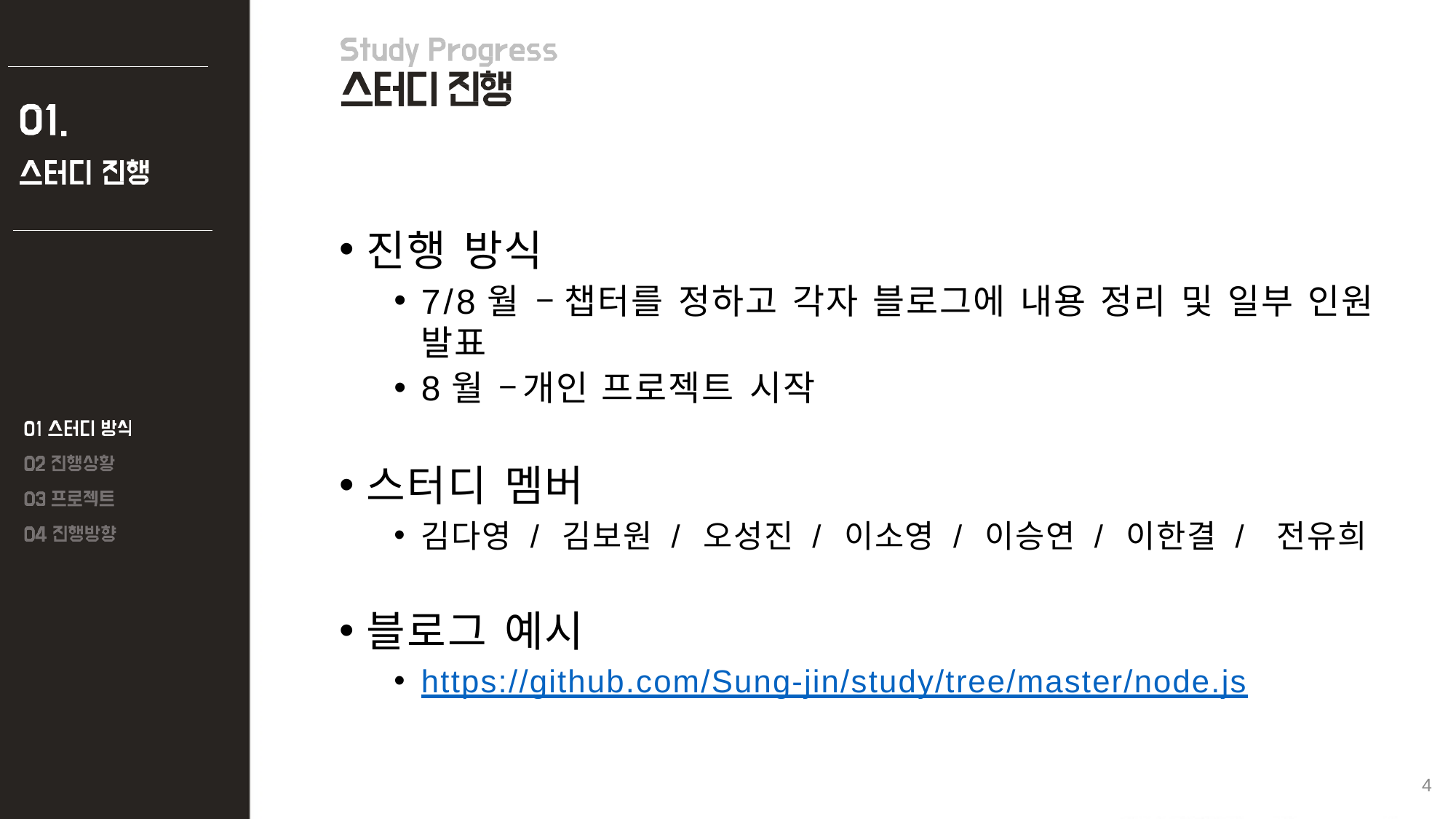

진행 방식
7/8월 – 챕터를 정하고 각자 블로그에 내용 정리 및 일부 인원 발표
8월 – 개인 프로젝트 시작

스터디 멤버
김다영 / 김보원 / 오성진 / 이소영 / 이승연 / 이한결 / 전유희

블로그 예시
https://github.com/Sung-jin/study/tree/master/node.js

4